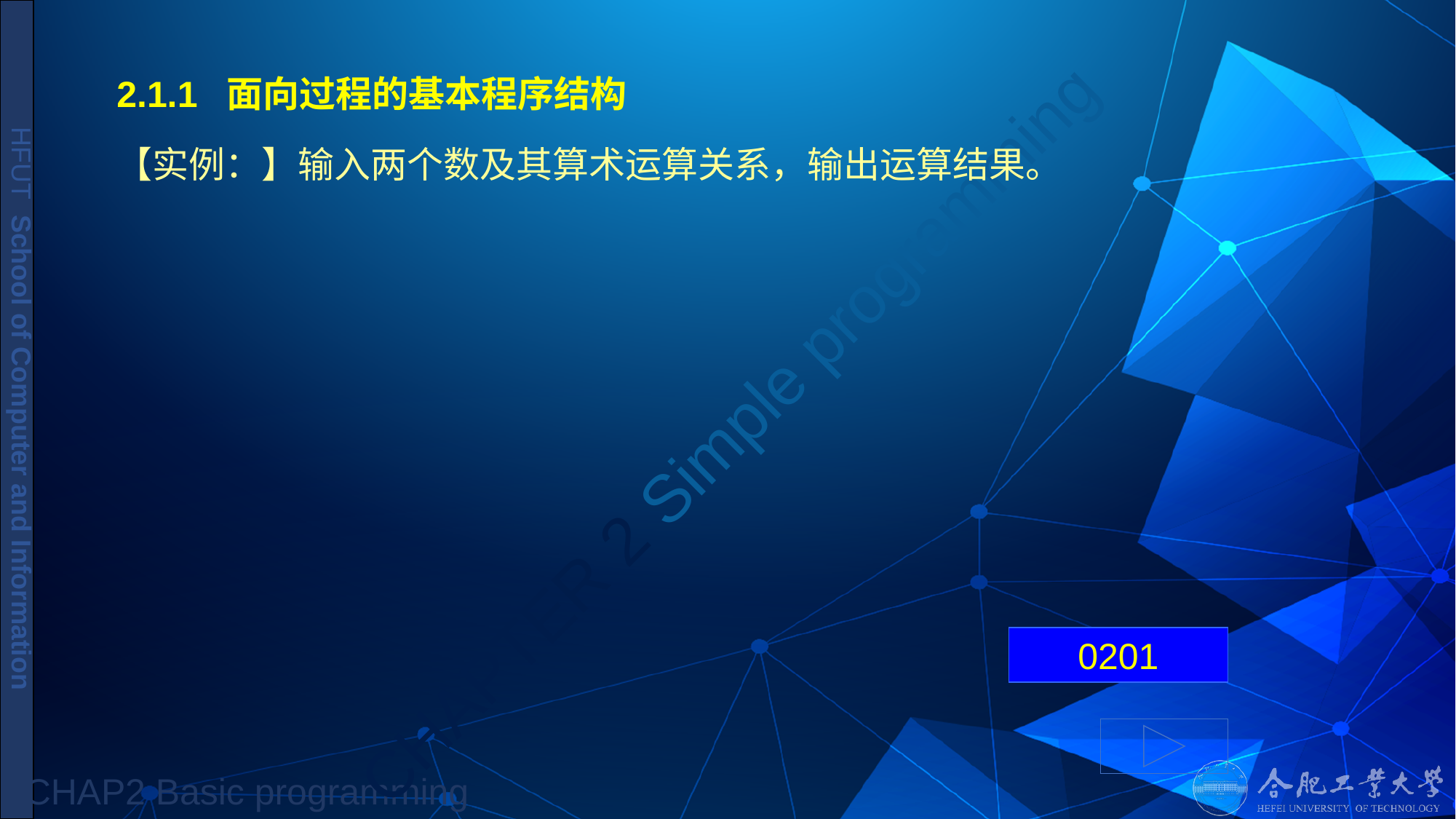

# 2.1.1  面向过程的基本程序结构
       【实例：】输入两个数及其算术运算关系，输出运算结果。
0201